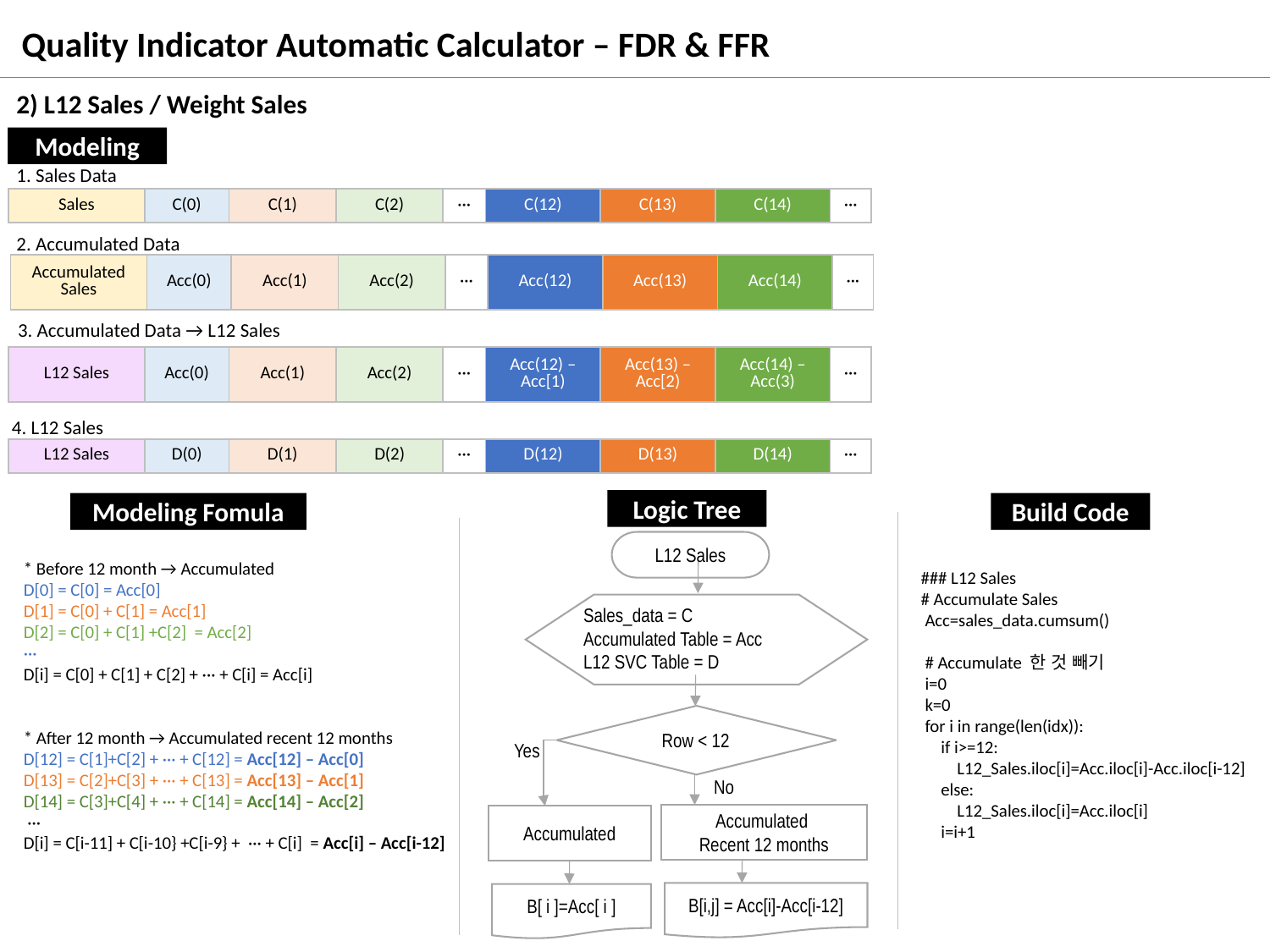

Quality Indicator Automatic Calculator – FDR & FFR
2) L12 Sales / Weight Sales
Modeling
1. Sales Data
| Sales | C(0) | C(1) | C(2) | ··· | C(12) | C(13) | C(14) | ··· |
| --- | --- | --- | --- | --- | --- | --- | --- | --- |
2. Accumulated Data
| Accumulated Sales | Acc(0) | Acc(1) | Acc(2) | ··· | Acc(12) | Acc(13) | Acc(14) | ··· |
| --- | --- | --- | --- | --- | --- | --- | --- | --- |
3. Accumulated Data → L12 Sales
| L12 Sales | Acc(0) | Acc(1) | Acc(2) | ··· | Acc(12) –Acc[1) | Acc(13) – Acc[2) | Acc(14) – Acc(3) | ··· |
| --- | --- | --- | --- | --- | --- | --- | --- | --- |
4. L12 Sales
| L12 Sales | D(0) | D(1) | D(2) | ··· | D(12) | D(13) | D(14) | ··· |
| --- | --- | --- | --- | --- | --- | --- | --- | --- |
Logic Tree
Modeling Fomula
Build Code
L12 Sales
* Before 12 month → Accumulated
D[0] = C[0] = Acc[0]
D[1] = C[0] + C[1] = Acc[1]
D[2] = C[0] + C[1] +C[2]  = Acc[2]
···
D[i] = C[0] + C[1] + C[2] + ··· + C[i] = Acc[i]

* After 12 month → Accumulated recent 12 months
D[12] = C[1]+C[2] + ··· + C[12] = Acc[12] – Acc[0]
D[13] = C[2]+C[3] + ··· + C[13] = Acc[13] – Acc[1]
D[14] = C[3]+C[4] + ··· + C[14] = Acc[14] – Acc[2]
 ···
D[i] = C[i-11] + C[i-10} +C[i-9} +  ··· + C[i]  = Acc[i] – Acc[i-12]
   ### L12 Sales
   # Accumulate Sales
    Acc=sales_data.cumsum()

    # Accumulate 한 것 빼기
    i=0
    k=0
    for i in range(len(idx)):
        if i>=12:
            L12_Sales.iloc[i]=Acc.iloc[i]-Acc.iloc[i-12]
        else:
            L12_Sales.iloc[i]=Acc.iloc[i]
        i=i+1

Sales_data = C
Accumulated Table = Acc
L12 SVC Table = D

Row < 12
Yes
No
Accumulated
Recent 12 months
Accumulated
B[i,j] = Acc[i]-Acc[i-12]
B[ i ]=Acc[ i ]